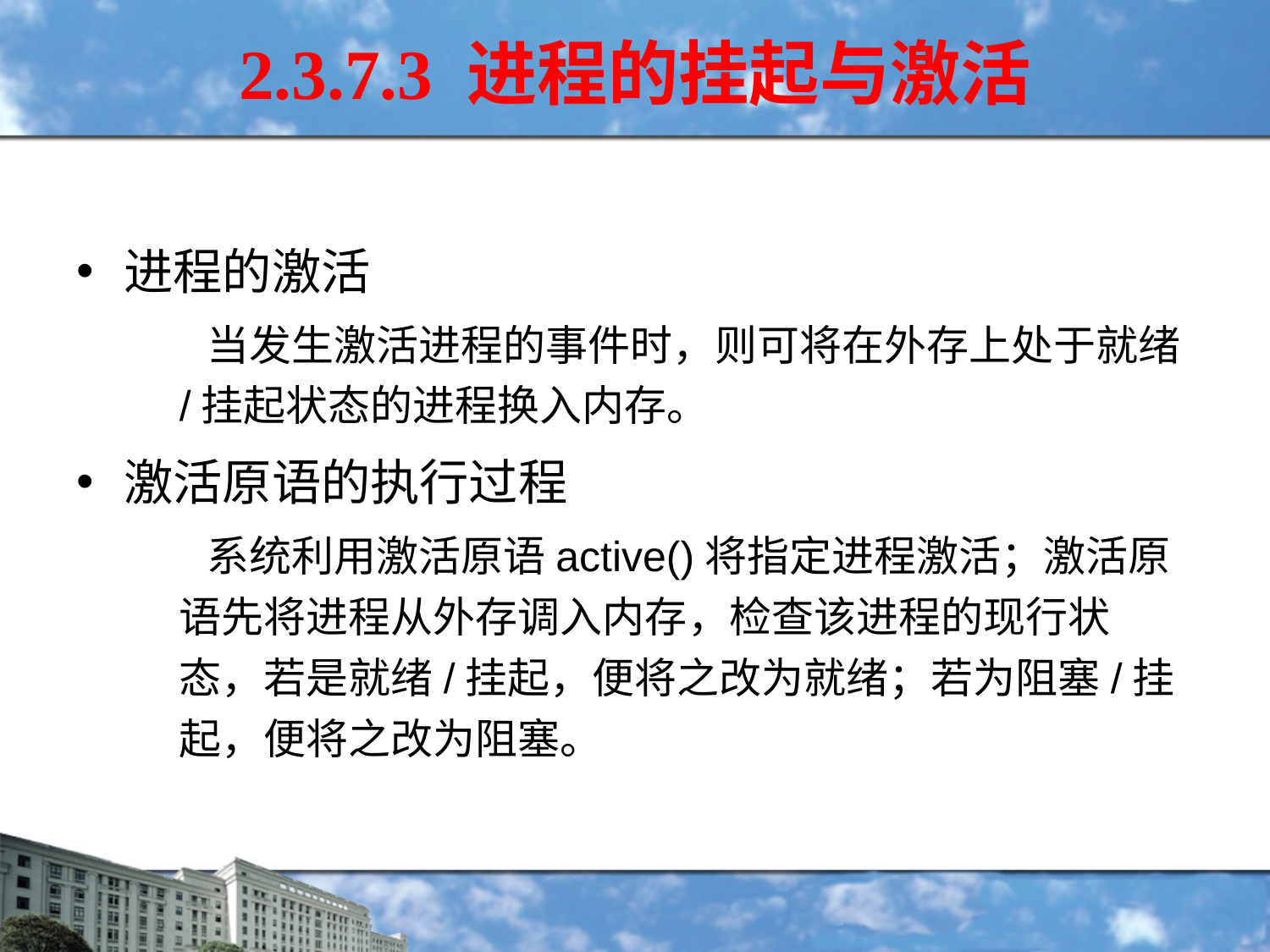

进程的激活
      当发生激活进程的事件时，则可将在外存上处于就绪/挂起状态的进程换入内存。
激活原语的执行过程
      系统利用激活原语active()将指定进程激活；激活原语先将进程从外存调入内存，检查该进程的现行状态，若是就绪/挂起，便将之改为就绪；若为阻塞/挂起，便将之改为阻塞。

2.3.7.3 进程的挂起与激活